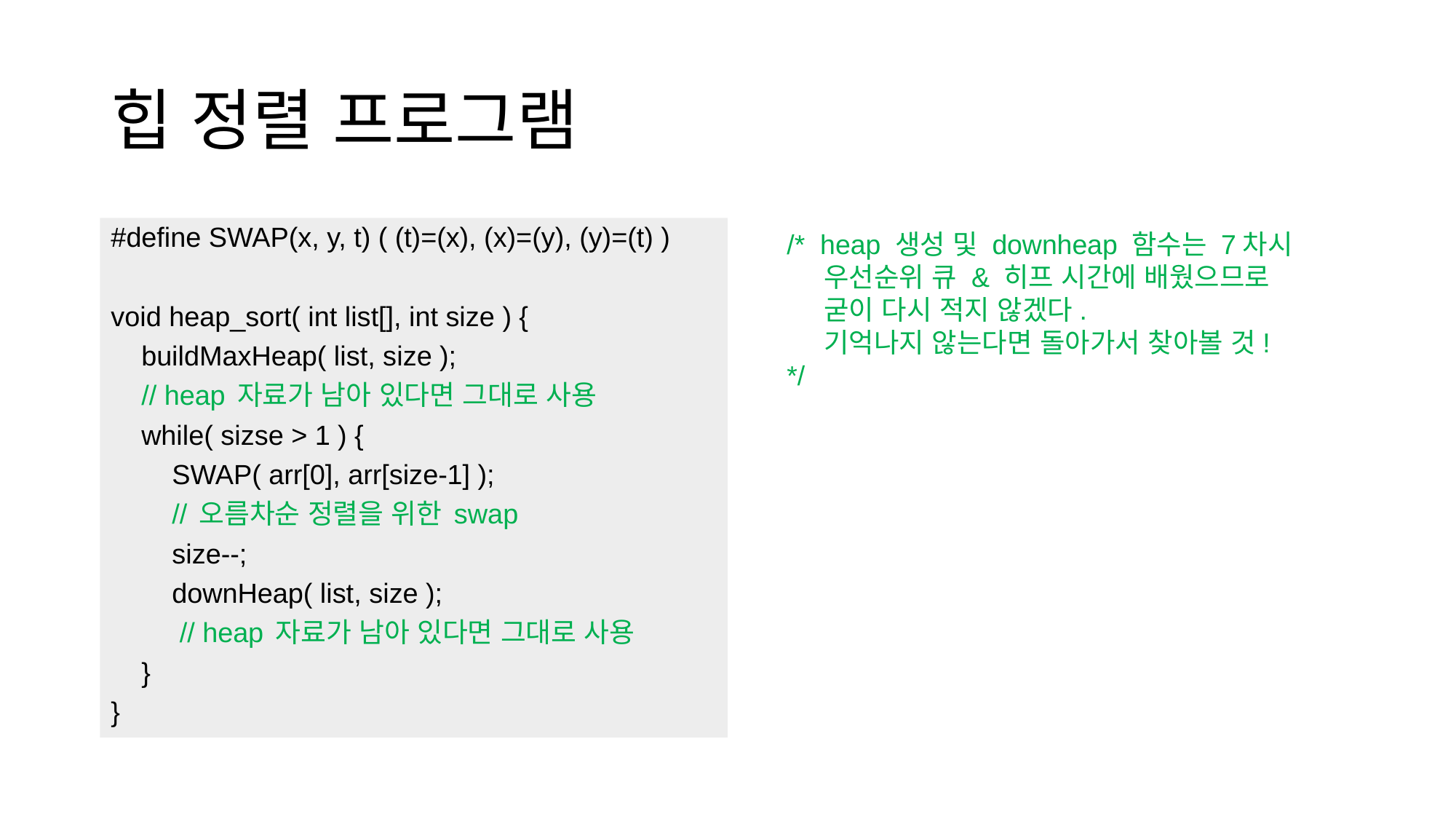

# 힙 정렬 프로그램
#define SWAP(x, y, t) ( (t)=(x), (x)=(y), (y)=(t) )

void heap_sort( int list[], int size ) {
    buildMaxHeap( list, size );
    // heap 자료가 남아 있다면 그대로 사용
    while( sizse > 1 ) {
        SWAP( arr[0], arr[size-1] );
        // 오름차순 정렬을 위한 swap
        size--;
        downHeap( list, size );
         // heap 자료가 남아 있다면 그대로 사용
    }
}
/*  heap 생성 및 downheap 함수는 7차시
    우선순위 큐 & 히프 시간에 배웠으므로
    굳이 다시 적지 않겠다.
    기억나지 않는다면 돌아가서 찾아볼 것!
*/